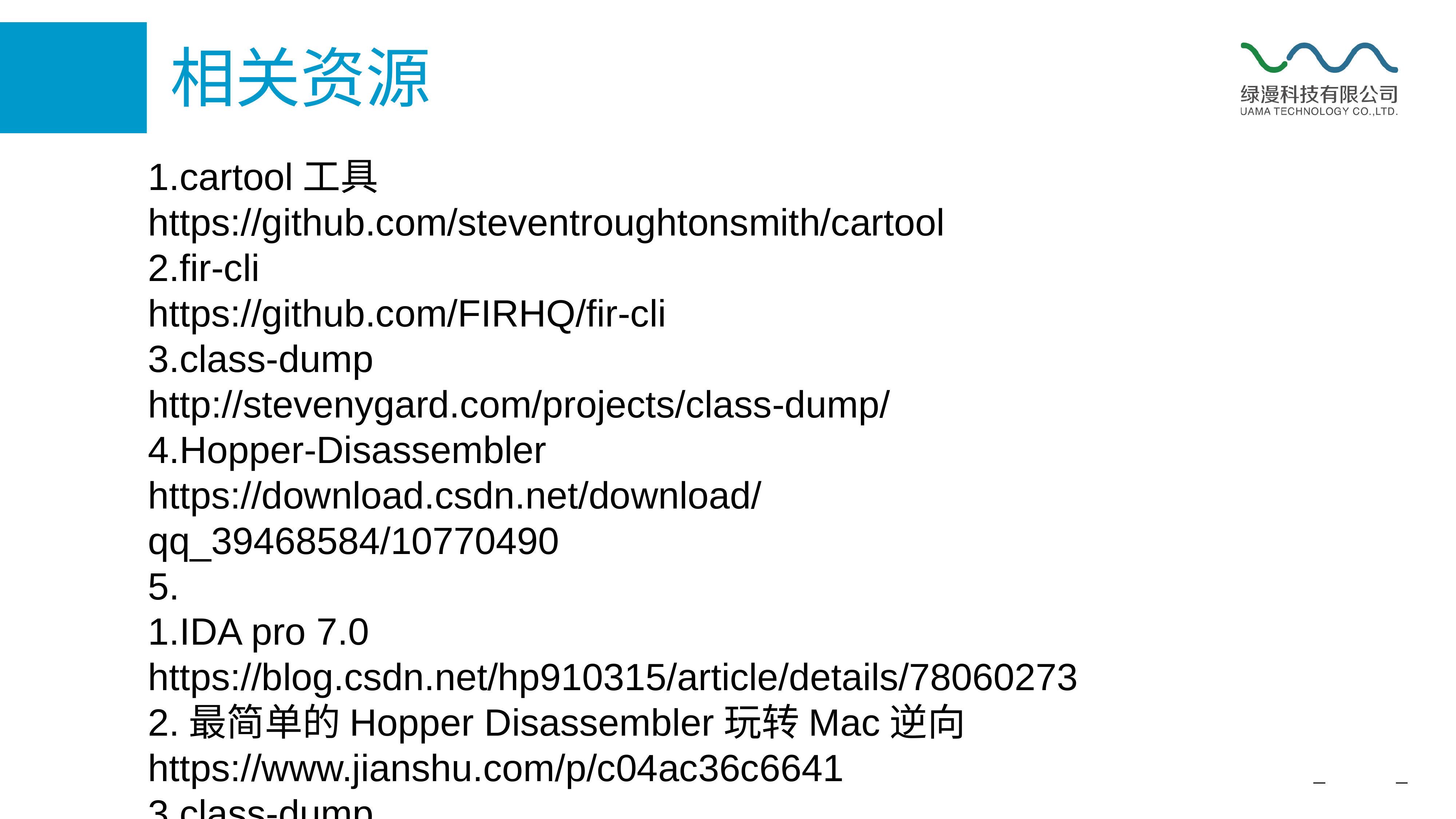

# 相关资源

1.cartool工具
https://github.com/steventroughtonsmith/cartool
2.fir-cli
https://github.com/FIRHQ/fir-cli
3.class-dump
http://stevenygard.com/projects/class-dump/
4.Hopper-Disassembler
https://download.csdn.net/download/qq_39468584/10770490
5.
1.IDA pro 7.0
https://blog.csdn.net/hp910315/article/details/78060273
2.最简单的Hopper Disassembler玩转Mac逆向
https://www.jianshu.com/p/c04ac36c6641
3.class-dump
http://stevenygard.com/projects/class-dump/